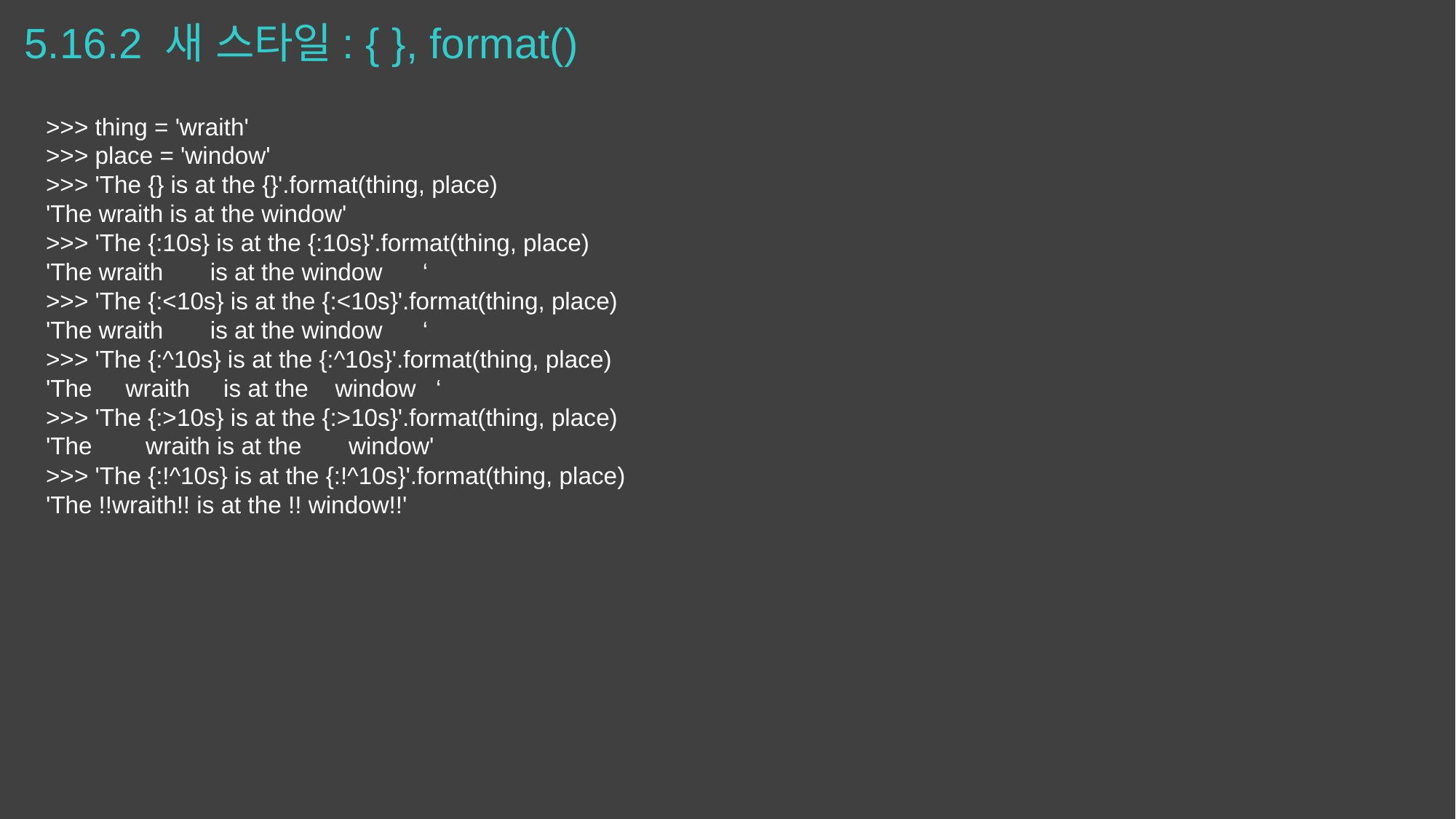

# 5.16.2 새 스타일: { }, format()
>>> thing = 'wraith'
>>> place = 'window'
>>> 'The {} is at the {}'.format(thing, place)
'The wraith is at the window'
>>> 'The {:10s} is at the {:10s}'.format(thing, place)
'The wraith       is at the window      ‘
>>> 'The {:<10s} is at the {:<10s}'.format(thing, place)
'The wraith       is at the window      ‘
>>> 'The {:^10s} is at the {:^10s}'.format(thing, place)
'The     wraith     is at the    window   ‘
>>> 'The {:>10s} is at the {:>10s}'.format(thing, place)
'The        wraith is at the       window'
>>> 'The {:!^10s} is at the {:!^10s}'.format(thing, place)
'The !!wraith!! is at the !! window!!'